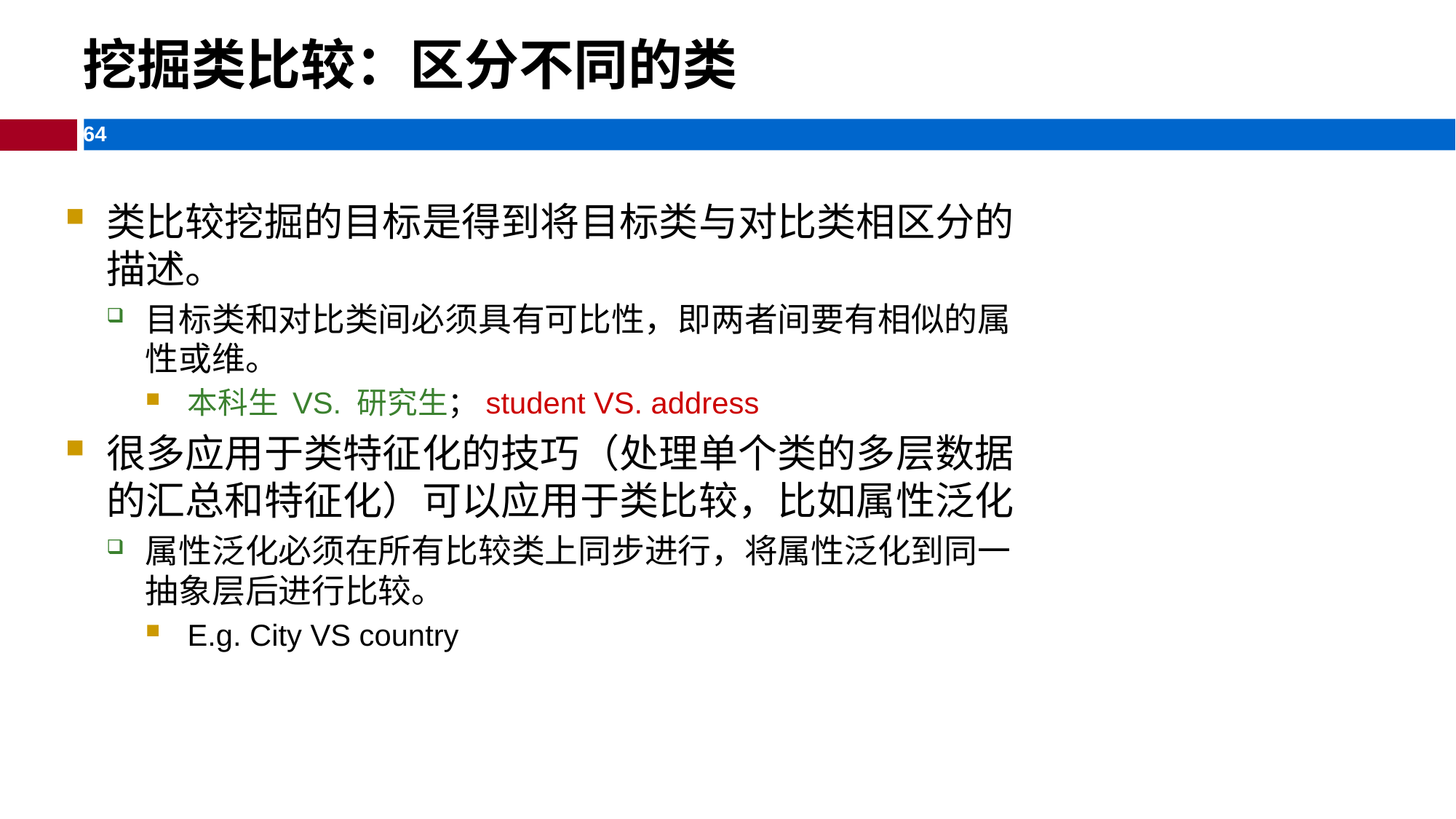

挖掘类比较：区分不同的类
类比较挖掘的目标是得到将目标类与对比类相区分的描述。
目标类和对比类间必须具有可比性，即两者间要有相似的属性或维。
本科生 VS. 研究生；student VS. address
很多应用于类特征化的技巧（处理单个类的多层数据的汇总和特征化）可以应用于类比较，比如属性泛化
属性泛化必须在所有比较类上同步进行，将属性泛化到同一抽象层后进行比较。
E.g. City VS country